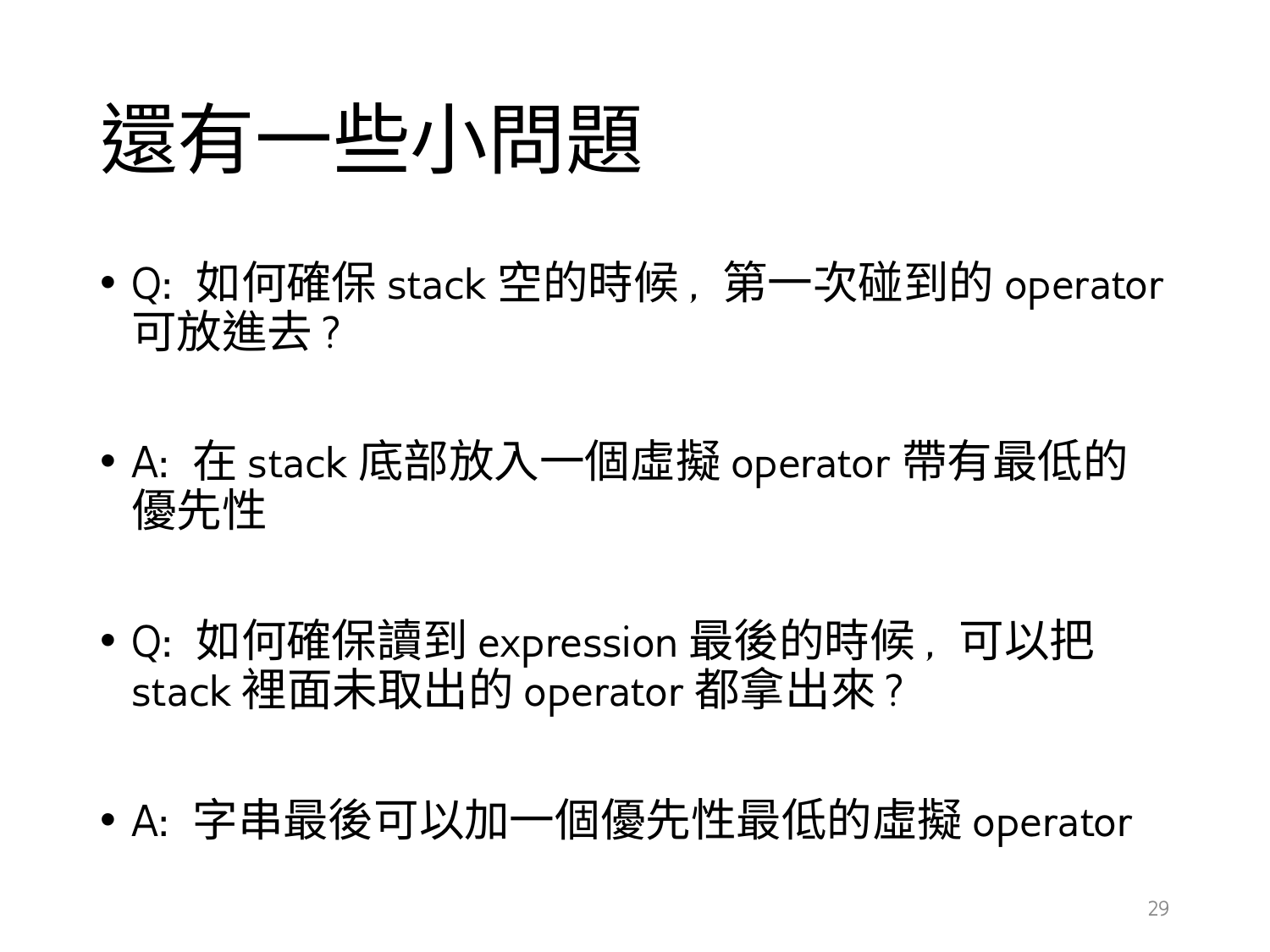

# 還有一些小問題
Q: 如何確保stack空的時候, 第一次碰到的operator可放進去?

A: 在stack底部放入一個虛擬operator帶有最低的優先性

Q: 如何確保讀到expression最後的時候, 可以把stack裡面未取出的operator都拿出來?

A: 字串最後可以加一個優先性最低的虛擬operator

29